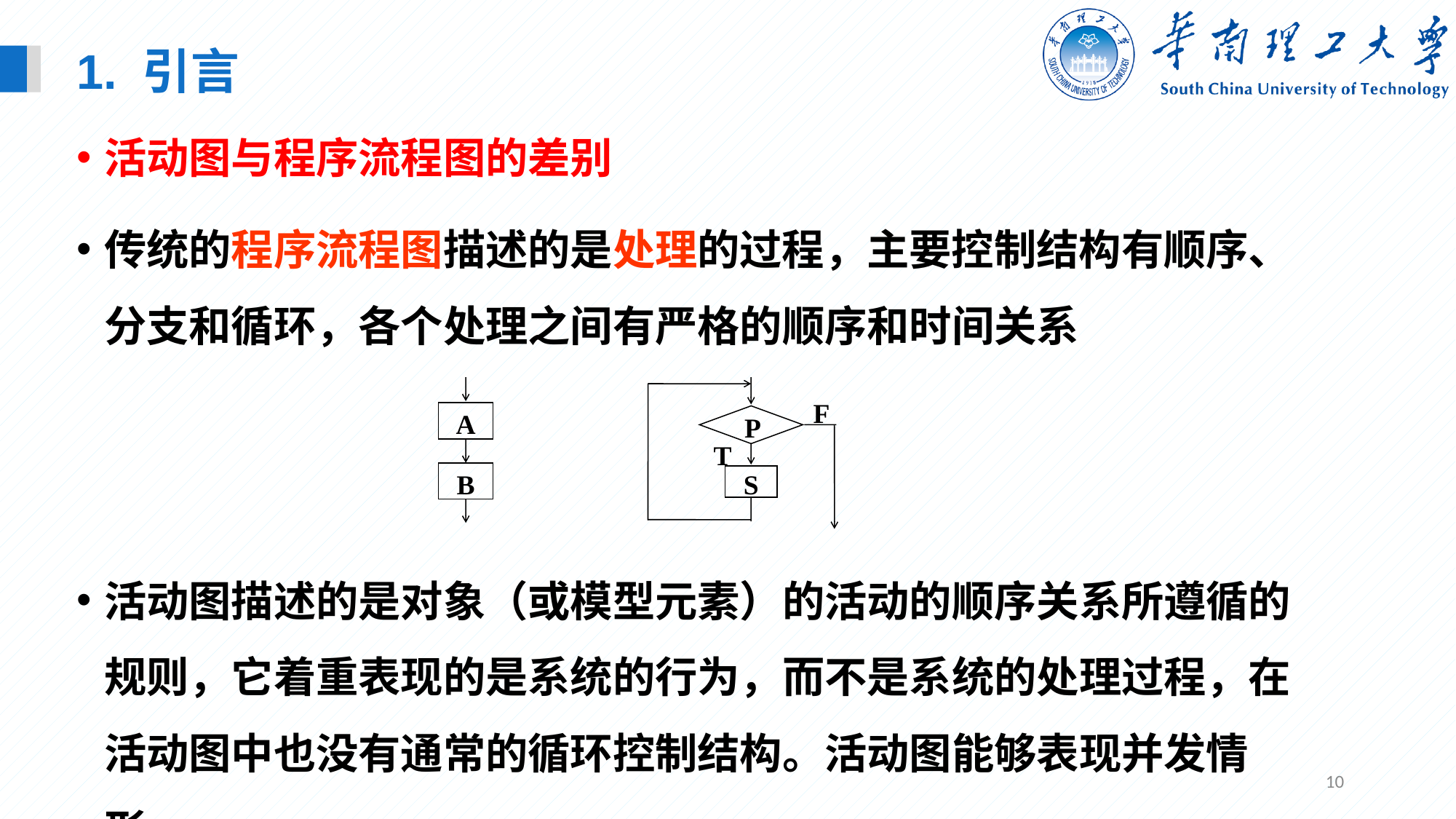

1. 引言
活动图与程序流程图的差别
传统的程序流程图描述的是处理的过程，主要控制结构有顺序、分支和循环，各个处理之间有严格的顺序和时间关系

活动图描述的是对象（或模型元素）的活动的顺序关系所遵循的规则，它着重表现的是系统的行为，而不是系统的处理过程，在活动图中也没有通常的循环控制结构。活动图能够表现并发情形。

A

B

F

P

T

S

10